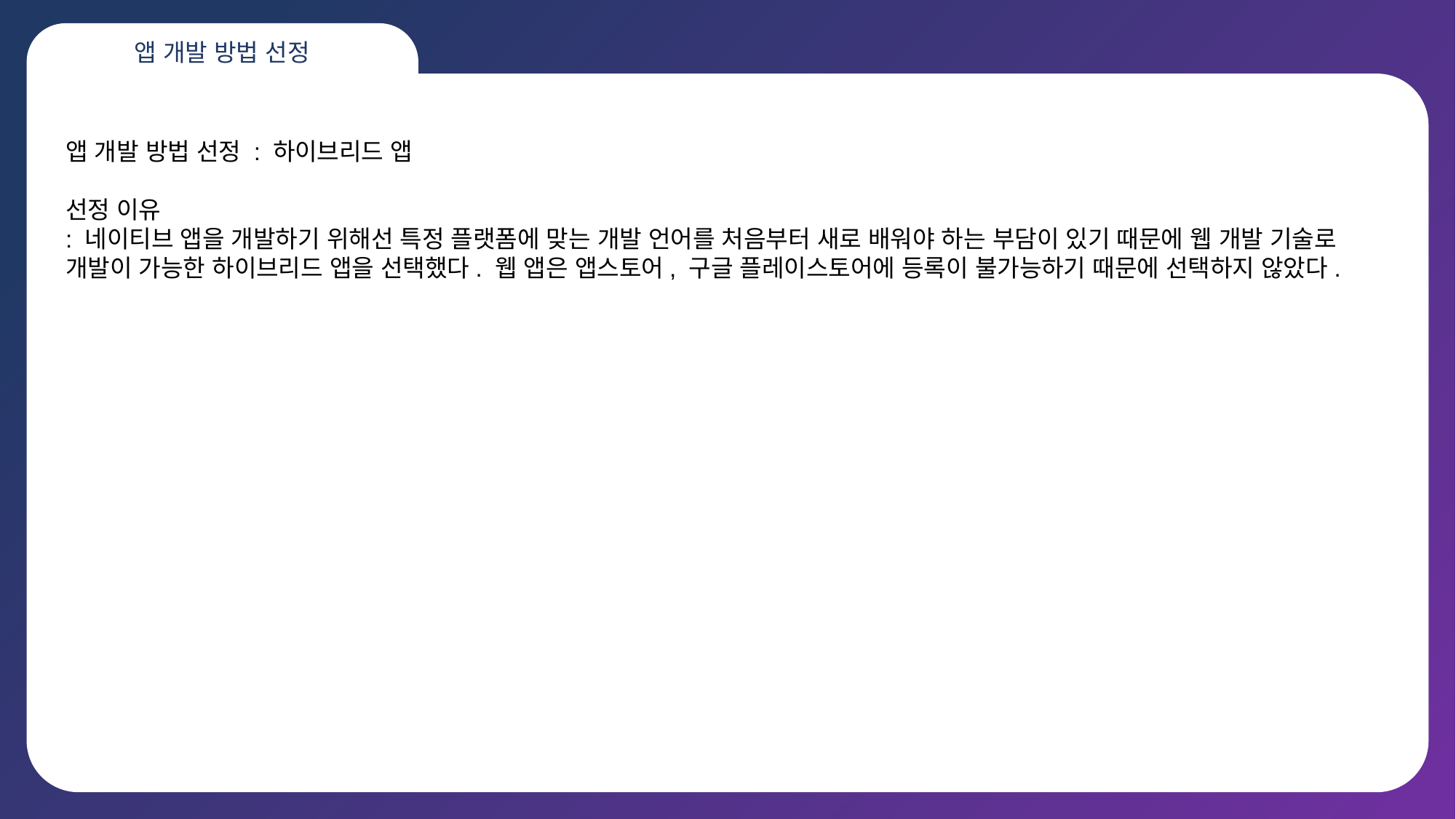

앱 개발 방법 선정
앱 개발 방법 선정 : 하이브리드 앱

선정 이유
: 네이티브 앱을 개발하기 위해선 특정 플랫폼에 맞는 개발 언어를 처음부터 새로 배워야 하는 부담이 있기 때문에 웹 개발 기술로 개발이 가능한 하이브리드 앱을 선택했다. 웹 앱은 앱스토어, 구글 플레이스토어에 등록이 불가능하기 때문에 선택하지 않았다.